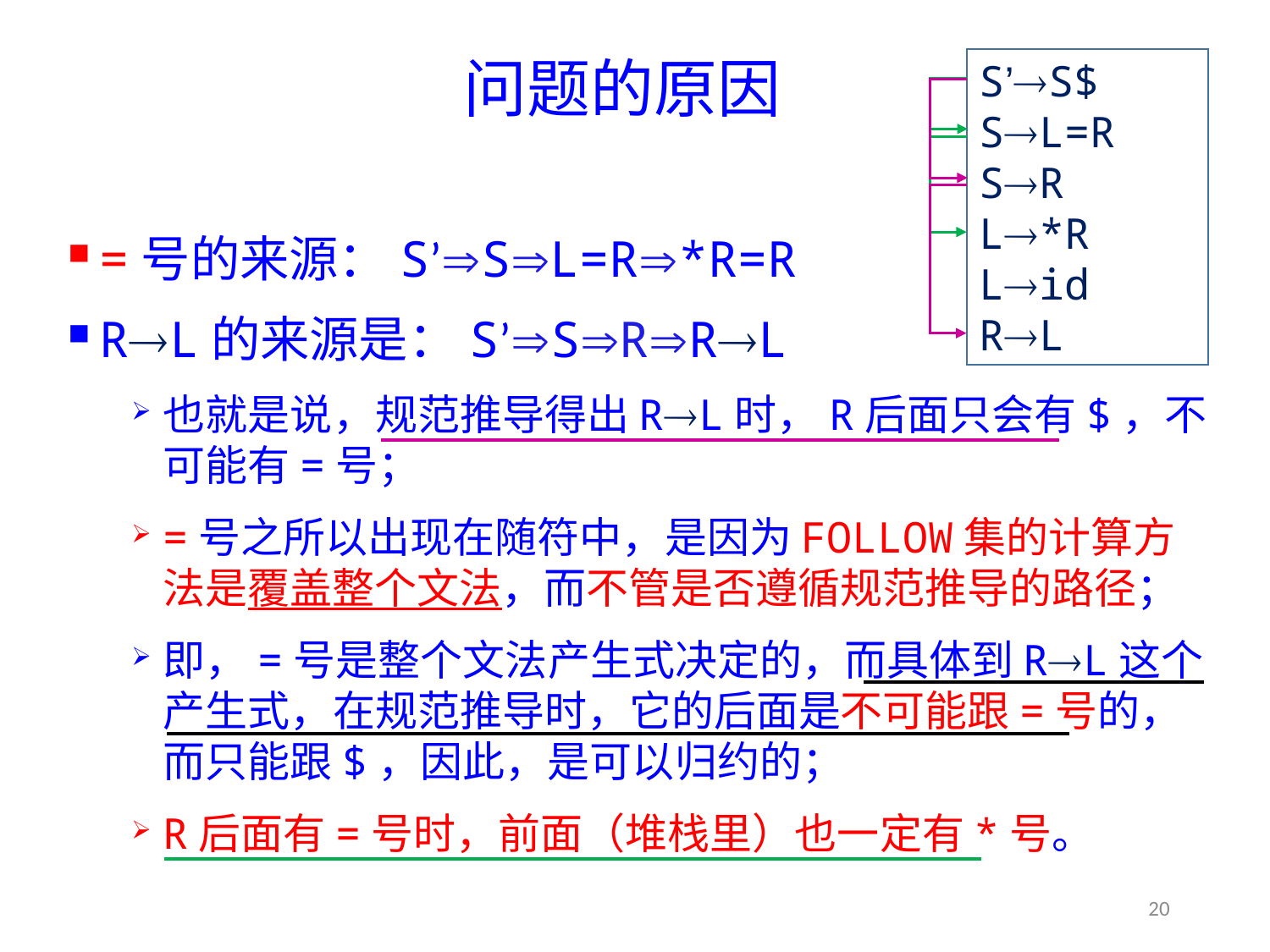

# 问题的原因
S’→S$
S→L=R
S→R
L→*R
L→id
R→L

=号的来源：S’⇒S⇒L=R⇒*R=R
R→L的来源是：S’⇒S⇒R⇒R→L
也就是说，规范推导得出R→L时，R后面只会有$，不可能有=号；
=号之所以出现在随符中，是因为FOLLOW集的计算方法是覆盖整个文法，而不管是否遵循规范推导的路径；
即，=号是整个文法产生式决定的，而具体到R→L这个产生式，在规范推导时，它的后面是不可能跟=号的，而只能跟$，因此，是可以归约的；
R后面有=号时，前面（堆栈里）也一定有*号。
20